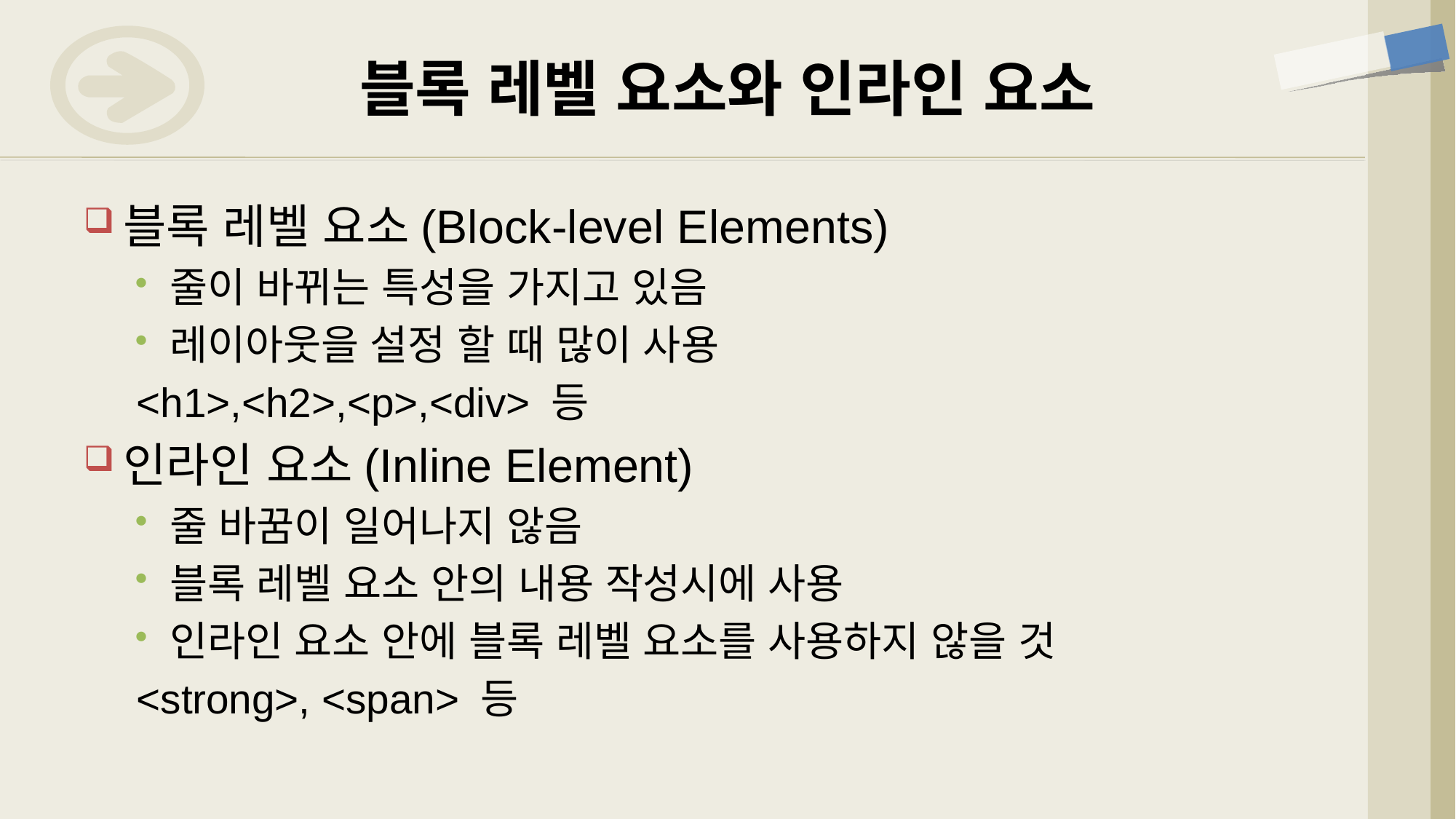

# 블록 레벨 요소와 인라인 요소
블록 레벨 요소(Block-level Elements)
줄이 바뀌는 특성을 가지고 있음
레이아웃을 설정 할 때 많이 사용
<h1>,<h2>,<p>,<div> 등
인라인 요소(Inline Element)
줄 바꿈이 일어나지 않음
블록 레벨 요소 안의 내용 작성시에 사용
인라인 요소 안에 블록 레벨 요소를 사용하지 않을 것
<strong>, <span> 등